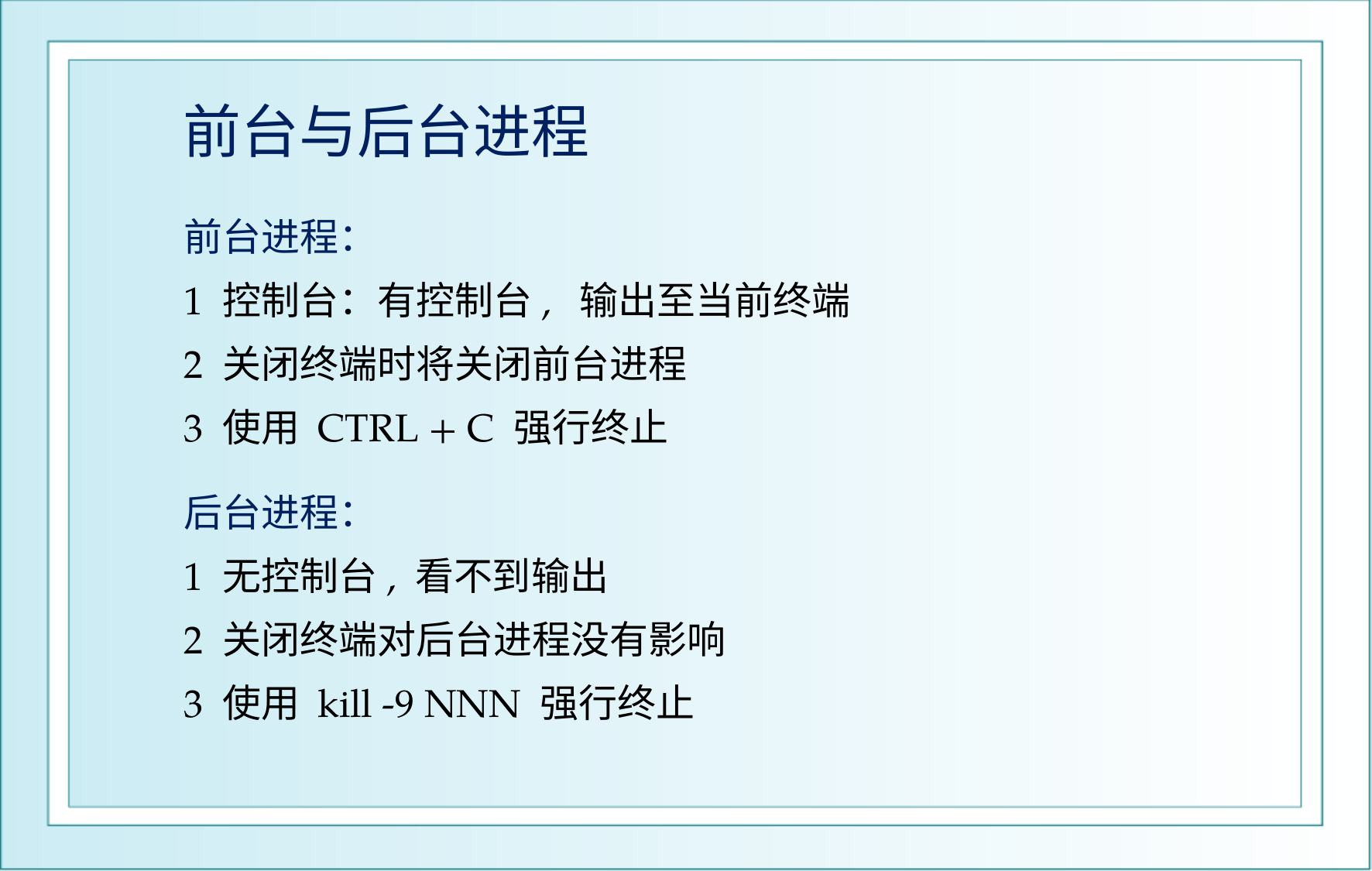

# 前台与后台进程
前台进程：
1 控制台：有控制台,  输出至当前终端
2 关闭终端时将关闭前台进程
3 使用 CTRL + C 强行终止
后台进程：
1 无控制台, 看不到输出
2 关闭终端对后台进程没有影响
3 使用 kill -9 NNN 强行终止